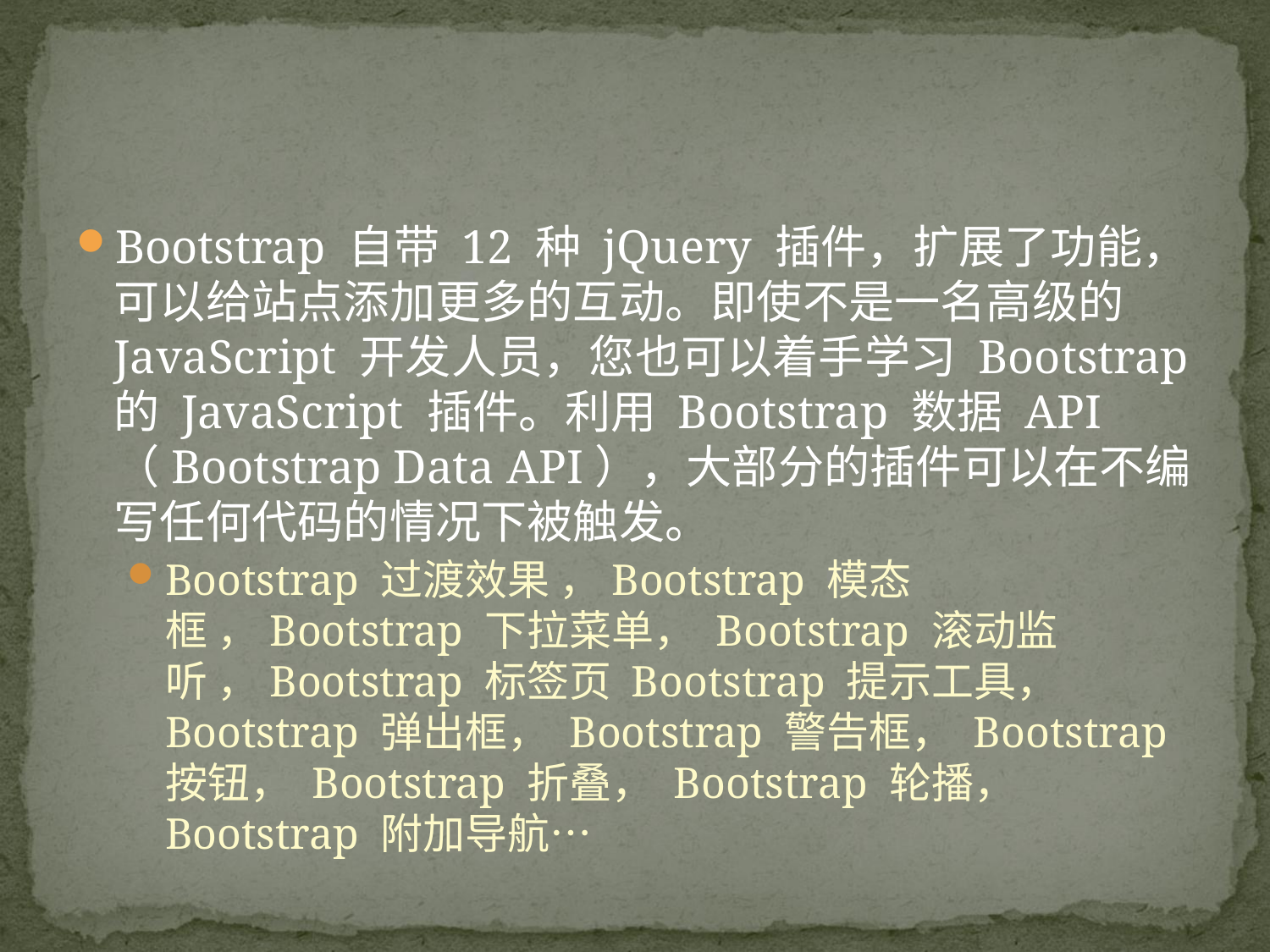

#
Bootstrap 自带 12 种 jQuery 插件，扩展了功能，可以给站点添加更多的互动。即使不是一名高级的 JavaScript 开发人员，您也可以着手学习 Bootstrap 的 JavaScript 插件。利用 Bootstrap 数据 API（Bootstrap Data API），大部分的插件可以在不编写任何代码的情况下被触发。
Bootstrap 过渡效果 ，Bootstrap 模态框 ，Bootstrap 下拉菜单， Bootstrap 滚动监听 ，Bootstrap 标签页 Bootstrap 提示工具， Bootstrap 弹出框， Bootstrap 警告框， Bootstrap 按钮， Bootstrap 折叠， Bootstrap 轮播， Bootstrap 附加导航…